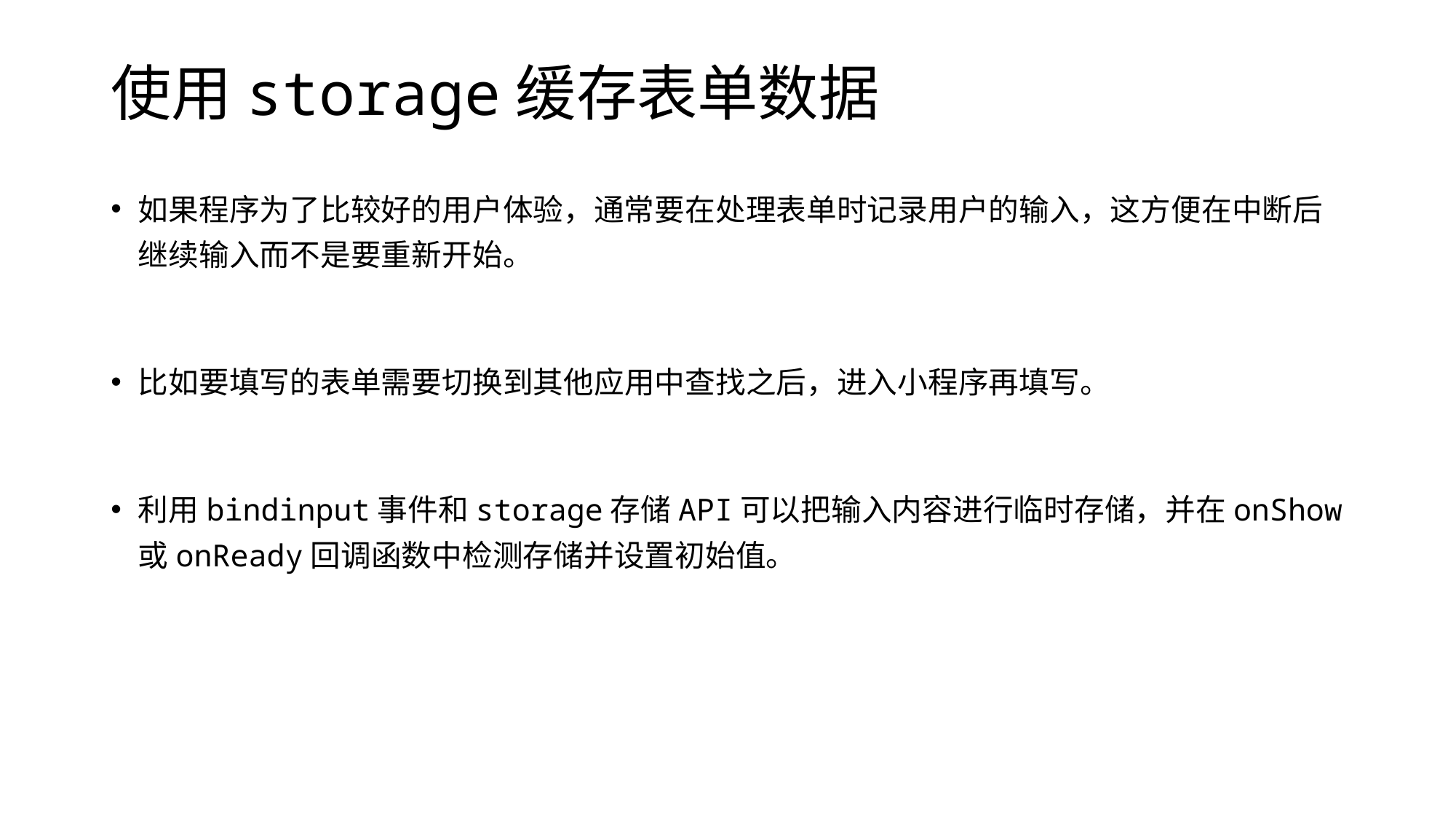

# 使用storage缓存表单数据
如果程序为了比较好的用户体验，通常要在处理表单时记录用户的输入，这方便在中断后继续输入而不是要重新开始。

比如要填写的表单需要切换到其他应用中查找之后，进入小程序再填写。

利用bindinput事件和storage存储API可以把输入内容进行临时存储，并在onShow或onReady回调函数中检测存储并设置初始值。